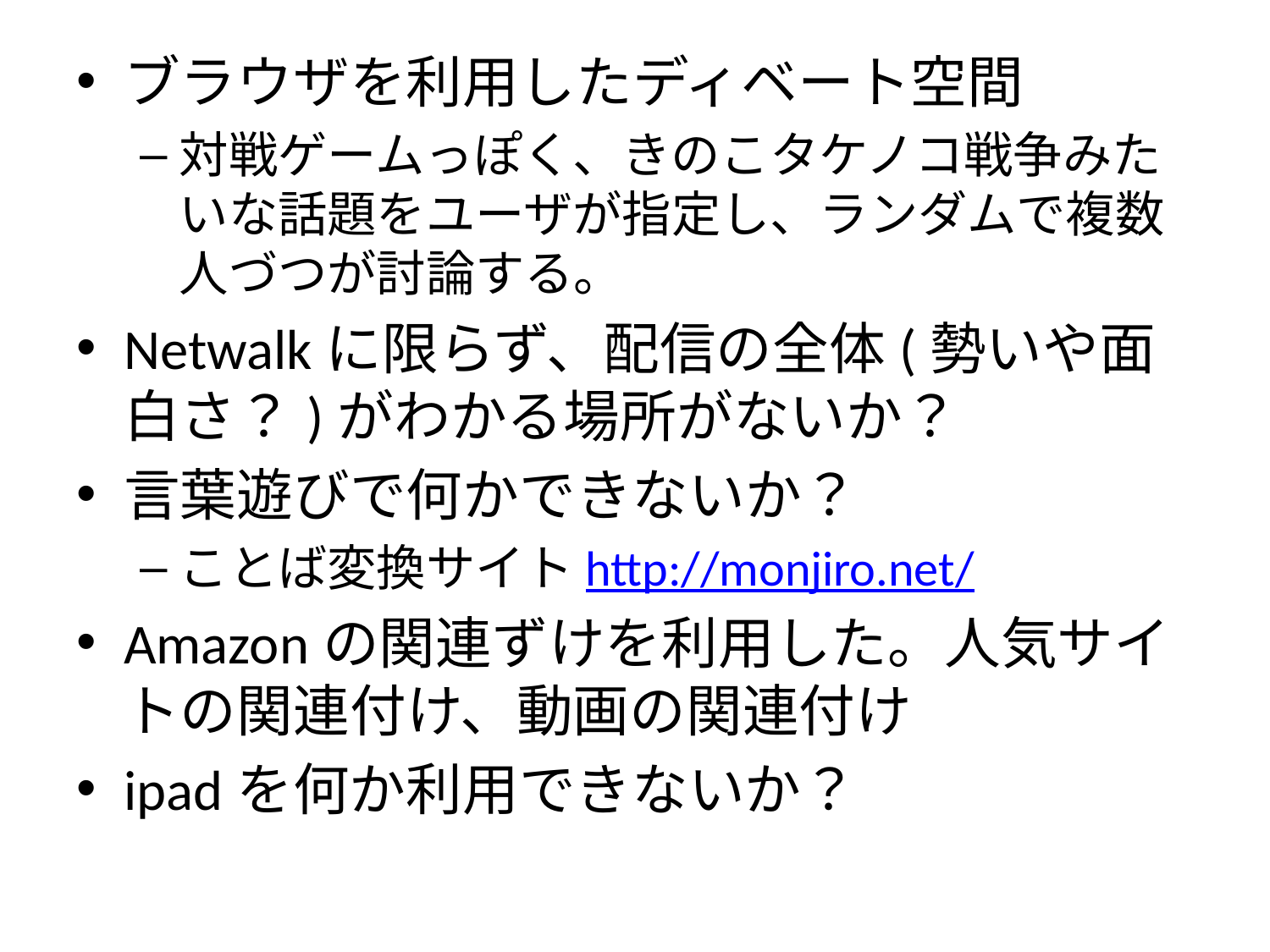

#
ブラウザを利用したディベート空間
対戦ゲームっぽく、きのこタケノコ戦争みたいな話題をユーザが指定し、ランダムで複数人づつが討論する。
Netwalkに限らず、配信の全体(勢いや面白さ？)がわかる場所がないか？
言葉遊びで何かできないか？
ことば変換サイトhttp://monjiro.net/
Amazonの関連ずけを利用した。人気サイトの関連付け、動画の関連付け
ipadを何か利用できないか？